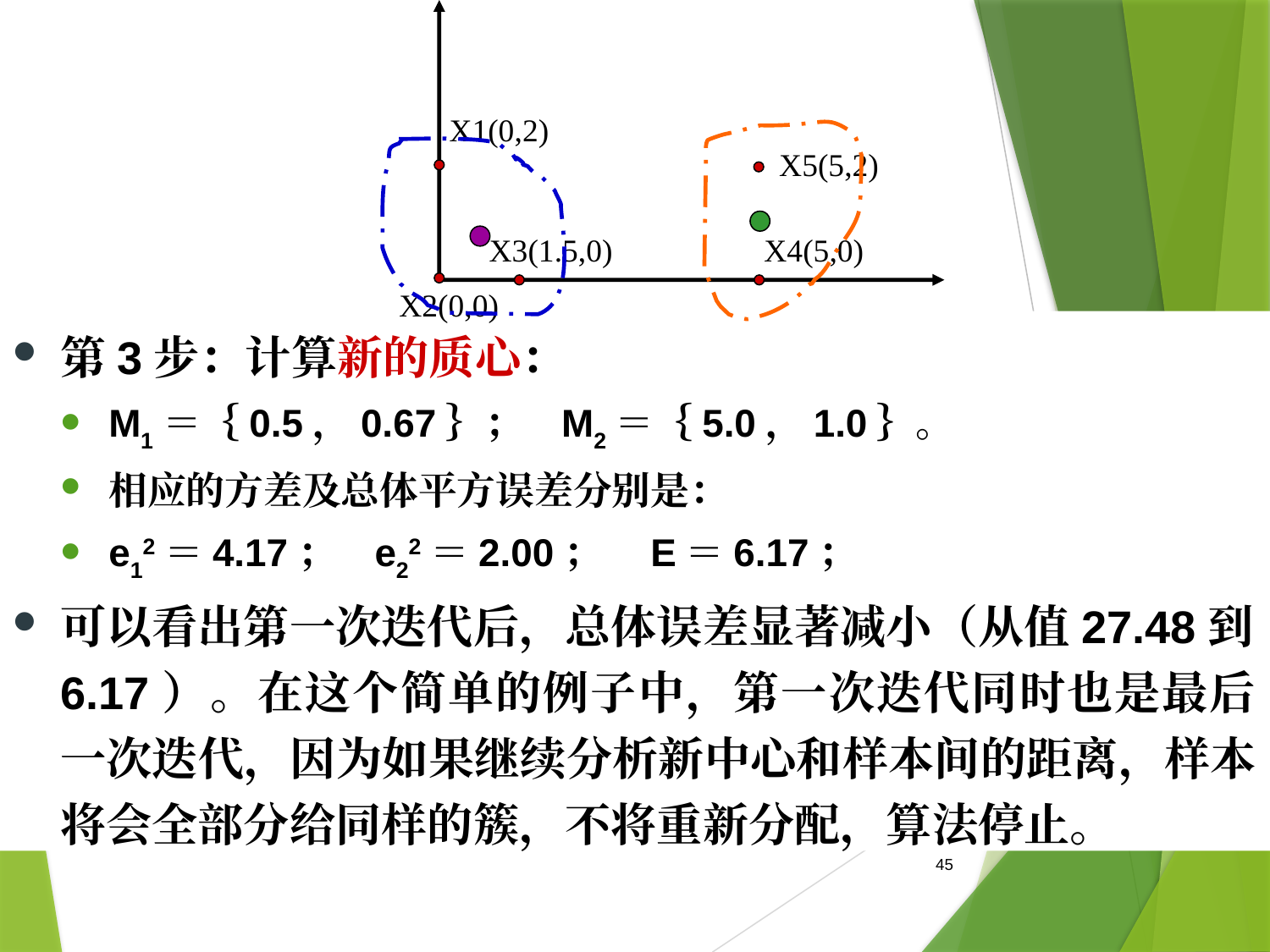

X1(0,2)
X5(5,2)

X3(1.5,0)
X4(5,0)

X2(0,0)

第3步：计算新的质心：
M1＝｛0.5，0.67｝；   M2＝｛5.0，1.0｝。
相应的方差及总体平方误差分别是：
e12＝4.17；   e22＝2.00；    E＝6.17；
可以看出第一次迭代后，总体误差显著减小（从值27.48到6.17）。在这个简单的例子中，第一次迭代同时也是最后一次迭代，因为如果继续分析新中心和样本间的距离，样本将会全部分给同样的簇，不将重新分配，算法停止。
45